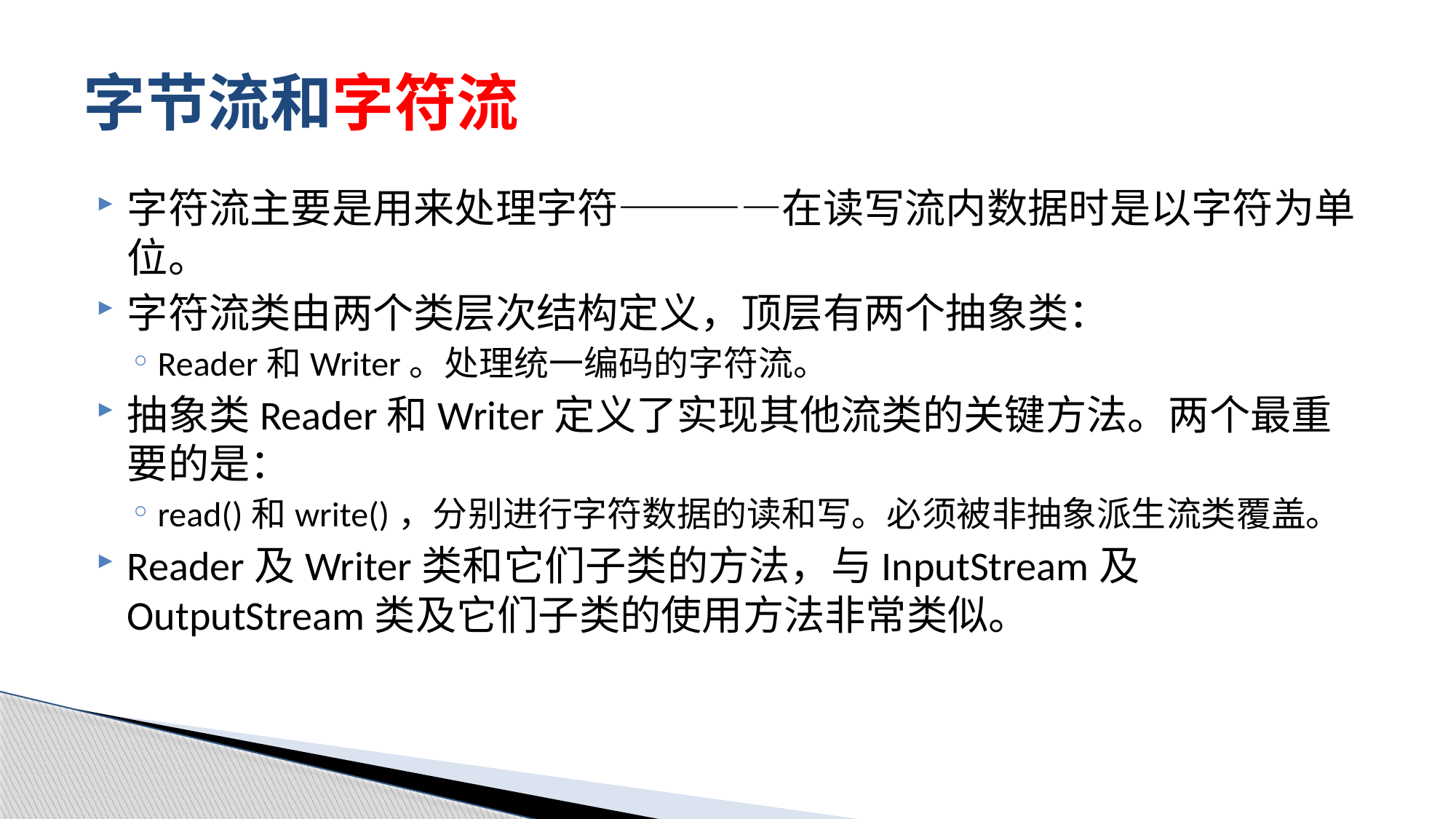

# 字节流和字符流

字符流主要是用来处理字符————在读写流内数据时是以字符为单位。
字符流类由两个类层次结构定义，顶层有两个抽象类：
Reader和Writer。处理统一编码的字符流。
抽象类Reader和Writer定义了实现其他流类的关键方法。两个最重要的是：
read()和write()，分别进行字符数据的读和写。必须被非抽象派生流类覆盖。
Reader及Writer类和它们子类的方法，与InputStream及OutputStream类及它们子类的使用方法非常类似。